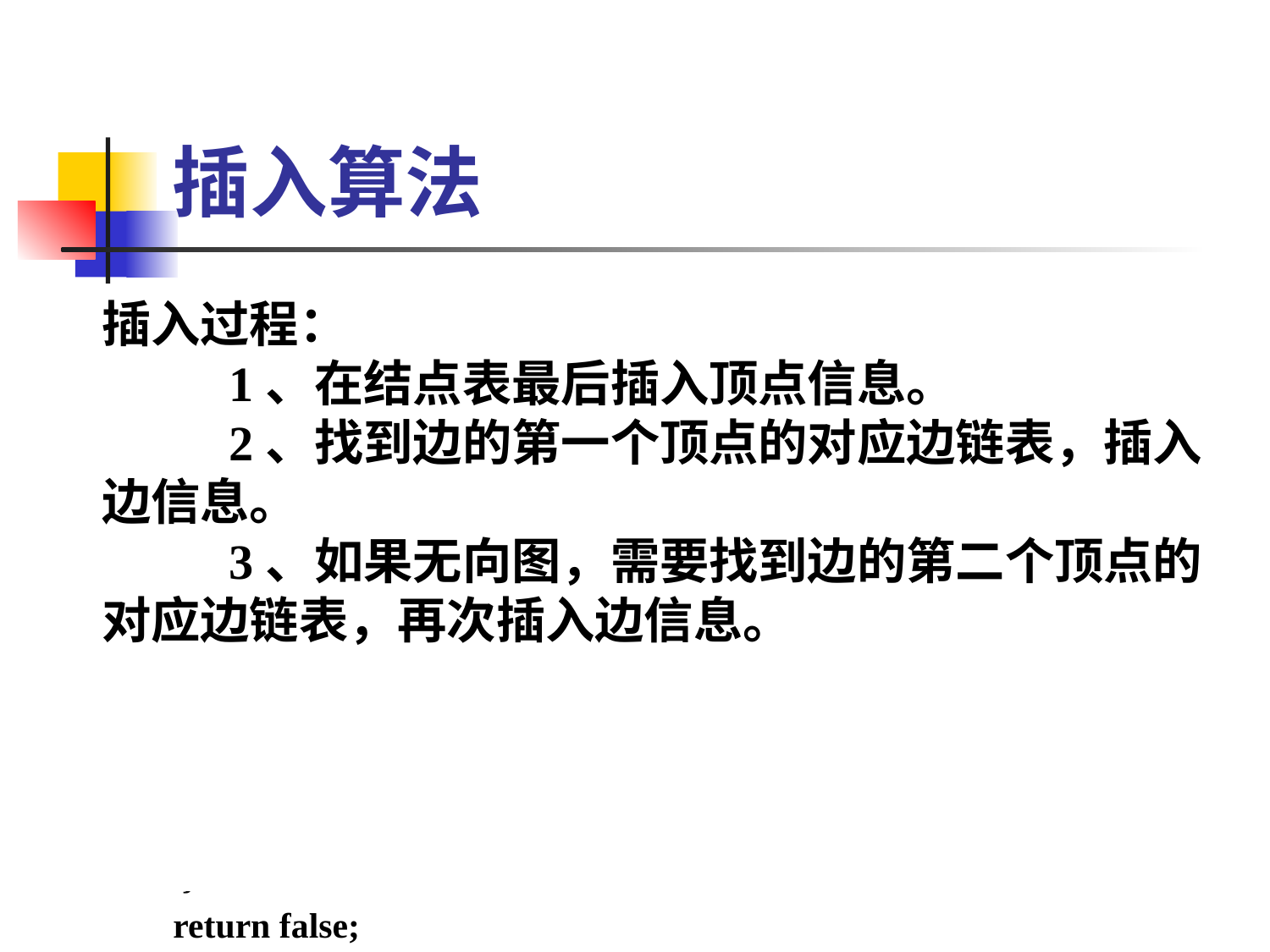

# 插入算法
 public boolean insertVertex(T vertex) //插入一个顶点，若成功，返回true
    {   return this.vertexlist.add(new Vertex<T>(vertex)); }
                                                                //在顺序表最后插入一个元素
public boolean insertEdge(int i, int j, int weight)
                                                             //插入一条权值为weight的边〈vi,vj〉
    {
        if (i>=0 && i<vertexCount() && j>=0 && j<vertexCount() && i!=j)
        {    SortedHSLinkedList slink = this.vertexlist.get(i).adjlink;
            return slink.add(new Edge(i,j,weight)); //在第i条单链表增加边结点
         }
        return false;
    }
插入过程：
	1、在结点表最后插入顶点信息。
	2、找到边的第一个顶点的对应边链表，插入边信息。
	3、如果无向图，需要找到边的第二个顶点的对应边链表，再次插入边信息。

49